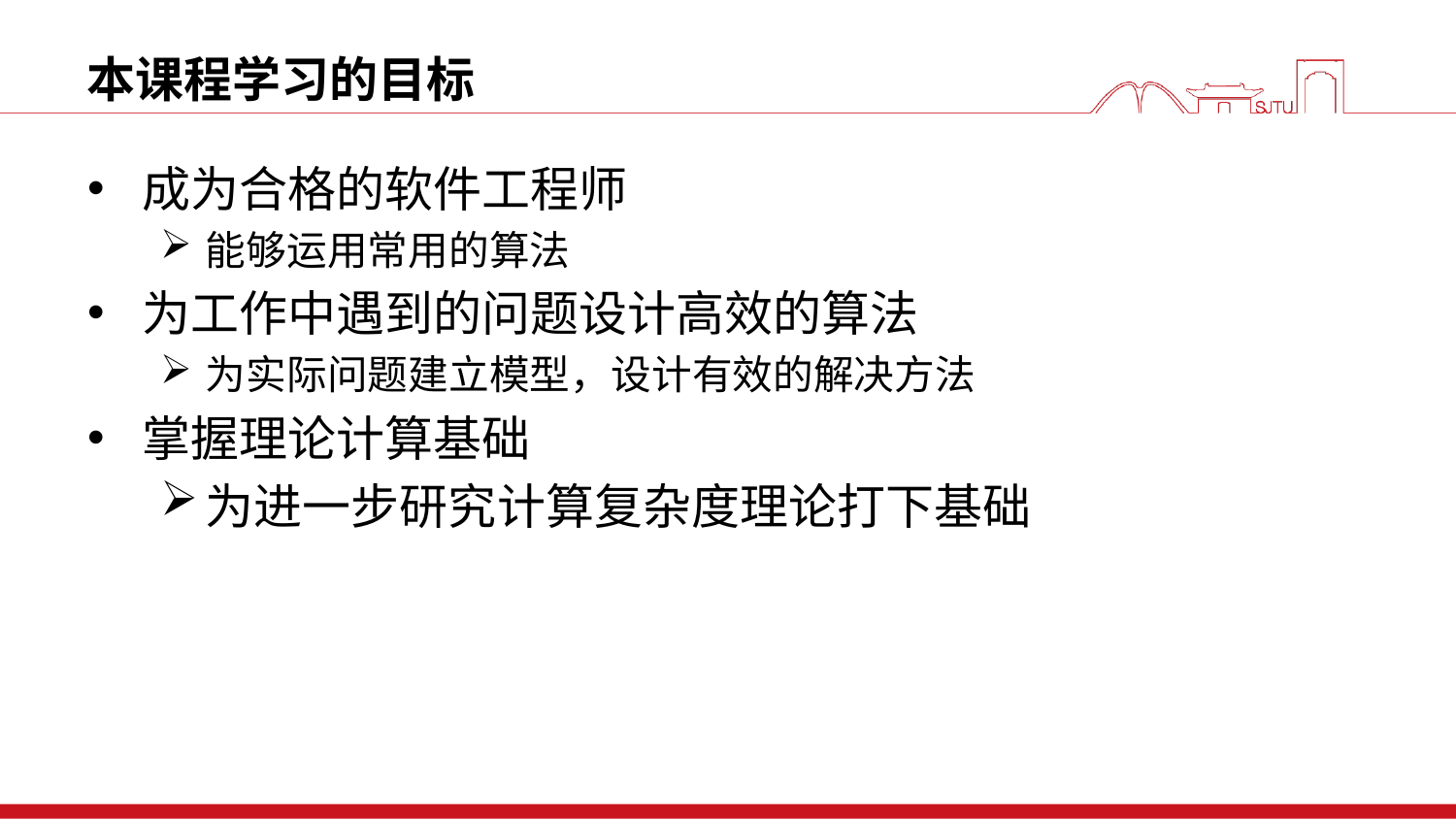

# 本课程学习的目标
成为合格的软件工程师
能够运用常用的算法
为工作中遇到的问题设计高效的算法
为实际问题建立模型，设计有效的解决方法
掌握理论计算基础
为进一步研究计算复杂度理论打下基础